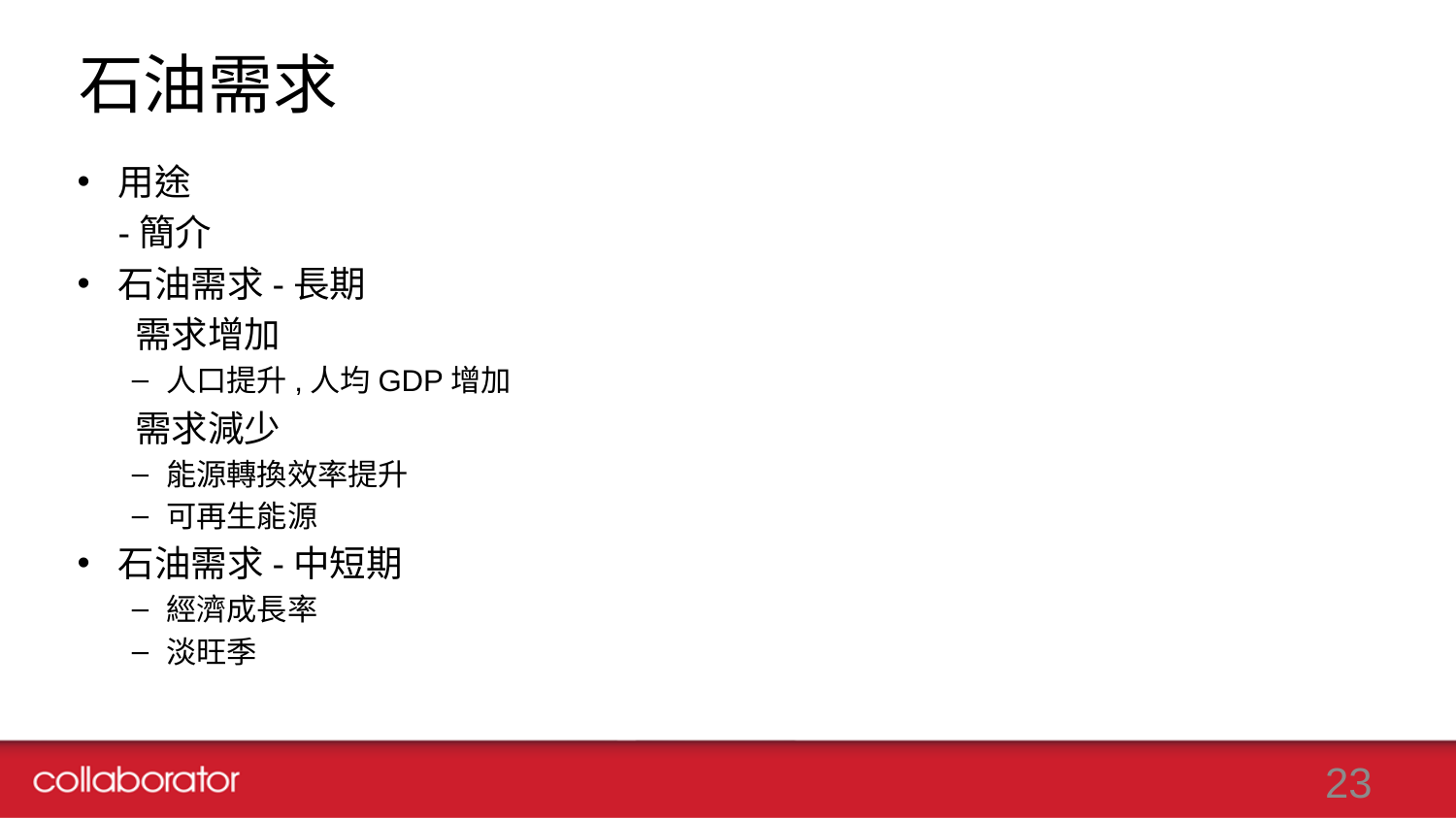

# 石油需求
用途
	-簡介
石油需求-長期
	 需求增加
人口提升,人均GDP增加
	 需求減少
能源轉換效率提升
可再生能源
石油需求-中短期
經濟成長率
淡旺季

23